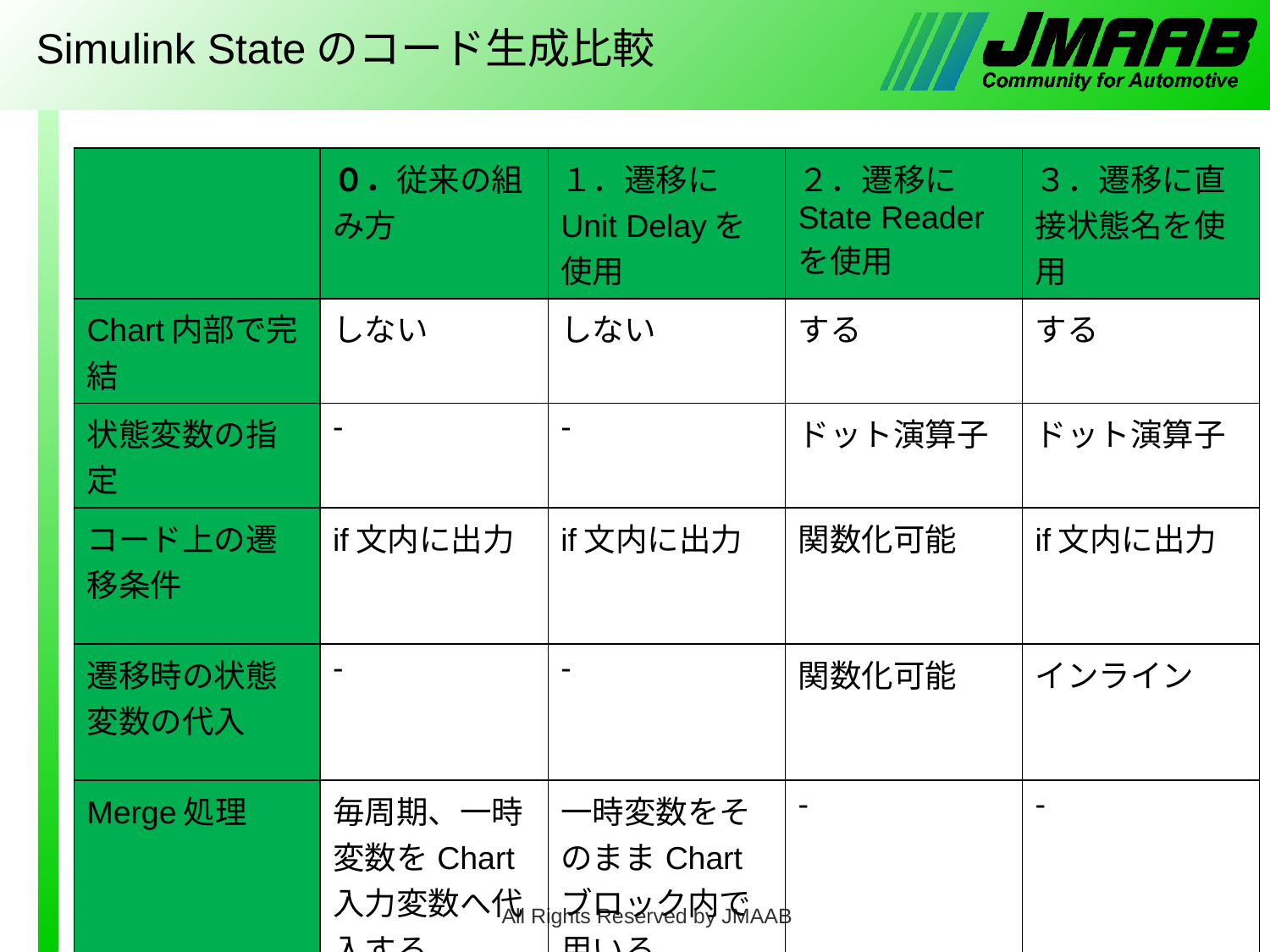

# Simulink Stateのコード生成比較
|  | ０．従来の組み方 | １．遷移にUnit Delayを使用 | ２．遷移にState Readerを使用 | ３．遷移に直接状態名を使用 |
| --- | --- | --- | --- | --- |
| Chart内部で完結 | しない | しない | する | する |
| 状態変数の指定 | - | - | ドット演算子 | ドット演算子 |
| コード上の遷移条件 | if文内に出力 | if文内に出力 | 関数化可能 | if文内に出力 |
| 遷移時の状態変数の代入 | - | - | 関数化可能 | インライン |
| Merge処理 | 毎周期、一時変数をChart入力変数へ代入する | 一時変数をそのままChartブロック内で用いる | - | - |